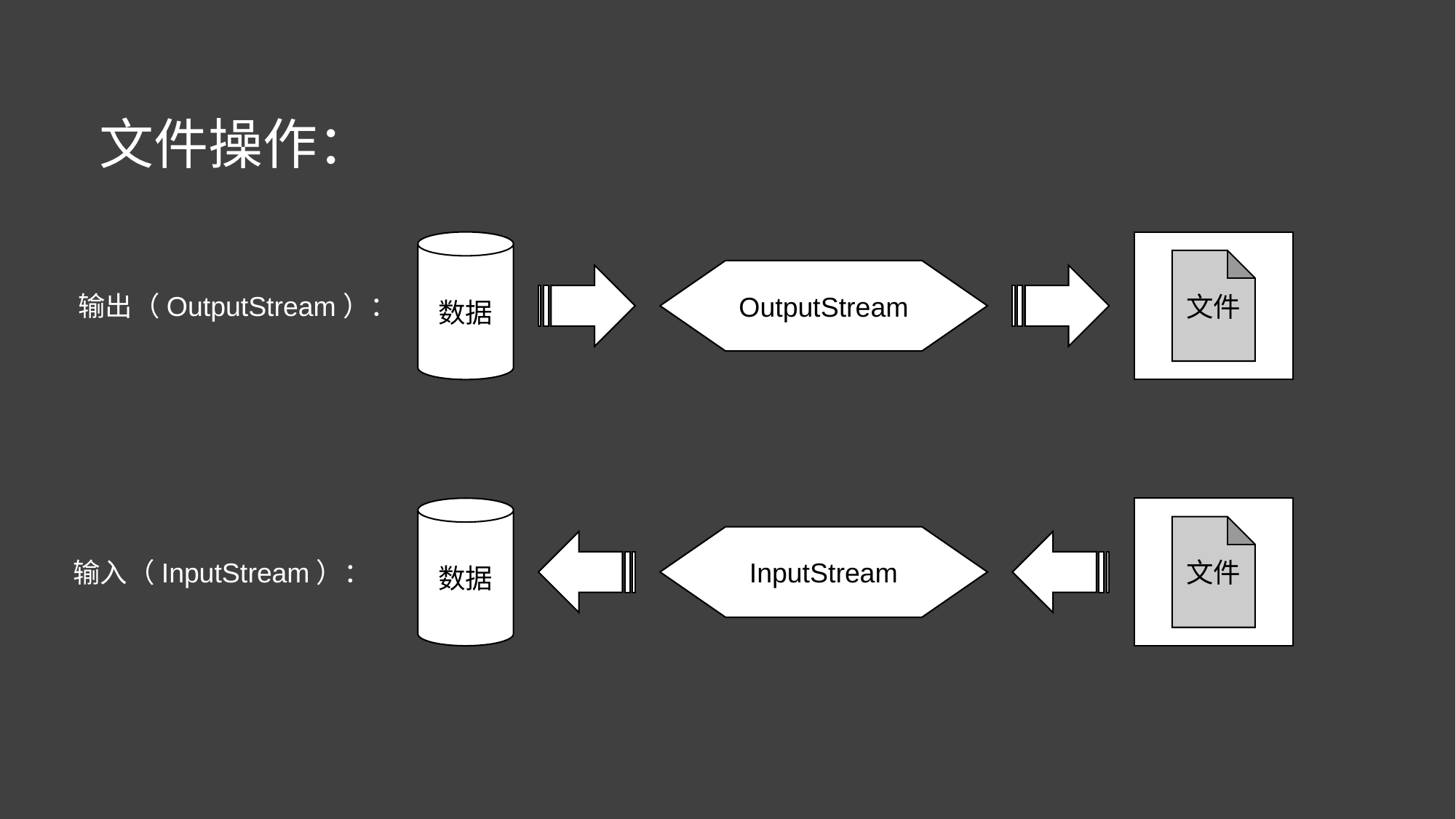

文件操作：
文件
数据
OutputStream

输出（OutputStream）：
文件
数据
InputStream

输入（InputStream）：